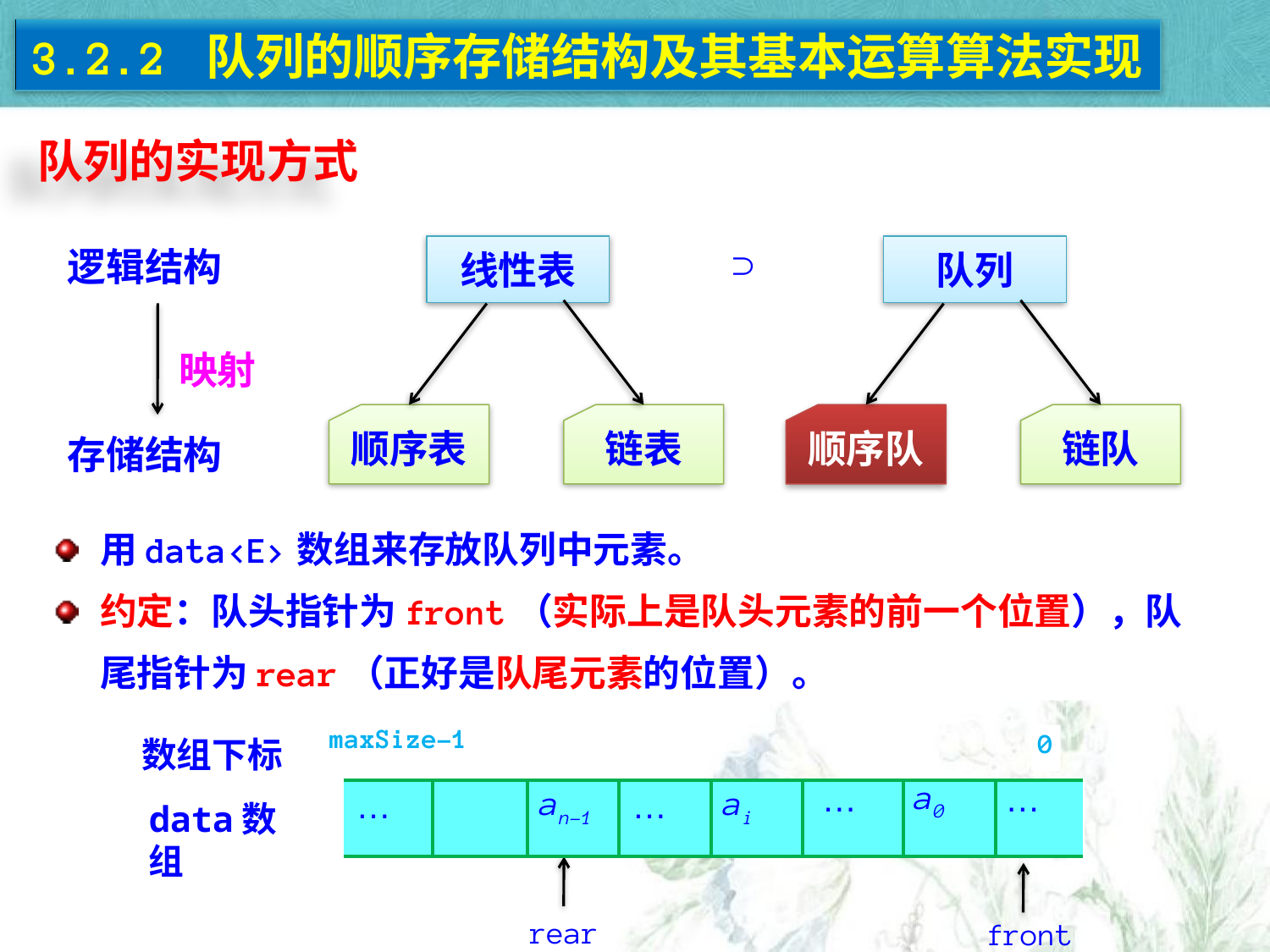

3.2.2 队列的顺序存储结构及其基本运算算法实现
队列的实现方式
逻辑结构
线性表
队列
∩
映射
顺序表
链表
顺序队
链队
存储结构
用data<E>数组来存放队列中元素。
约定：队头指针为front（实际上是队头元素的前一个位置），队尾指针为rear（正好是队尾元素的位置）。
maxSize-1
0
数组下标
| … |  | an-1 | … | ai | … | a0 | … |
| --- | --- | --- | --- | --- | --- | --- | --- |
data数组
  rear
  front